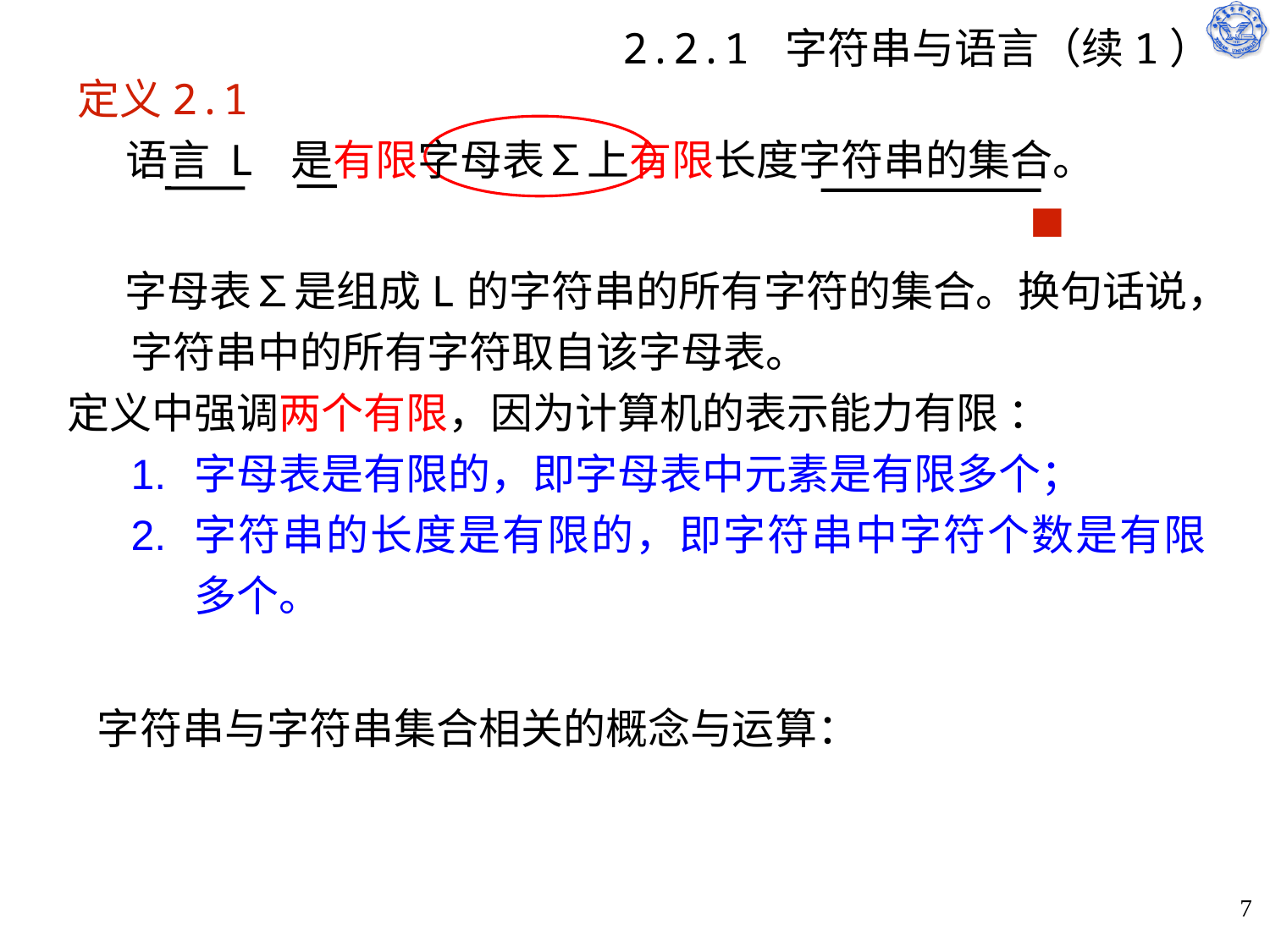

# 2.2.1 字符串与语言（续1）
定义2.1
    语言 L 是有限字母表∑上有限长度字符串的集合。							             	■

     字母表∑是组成L的字符串的所有字符的集合。换句话说，字符串中的所有字符取自该字母表。
定义中强调两个有限，因为计算机的表示能力有限 ：
字母表是有限的，即字母表中元素是有限多个；
字符串的长度是有限的，即字符串中字符个数是有限多个。
字符串与字符串集合相关的概念与运算：
7